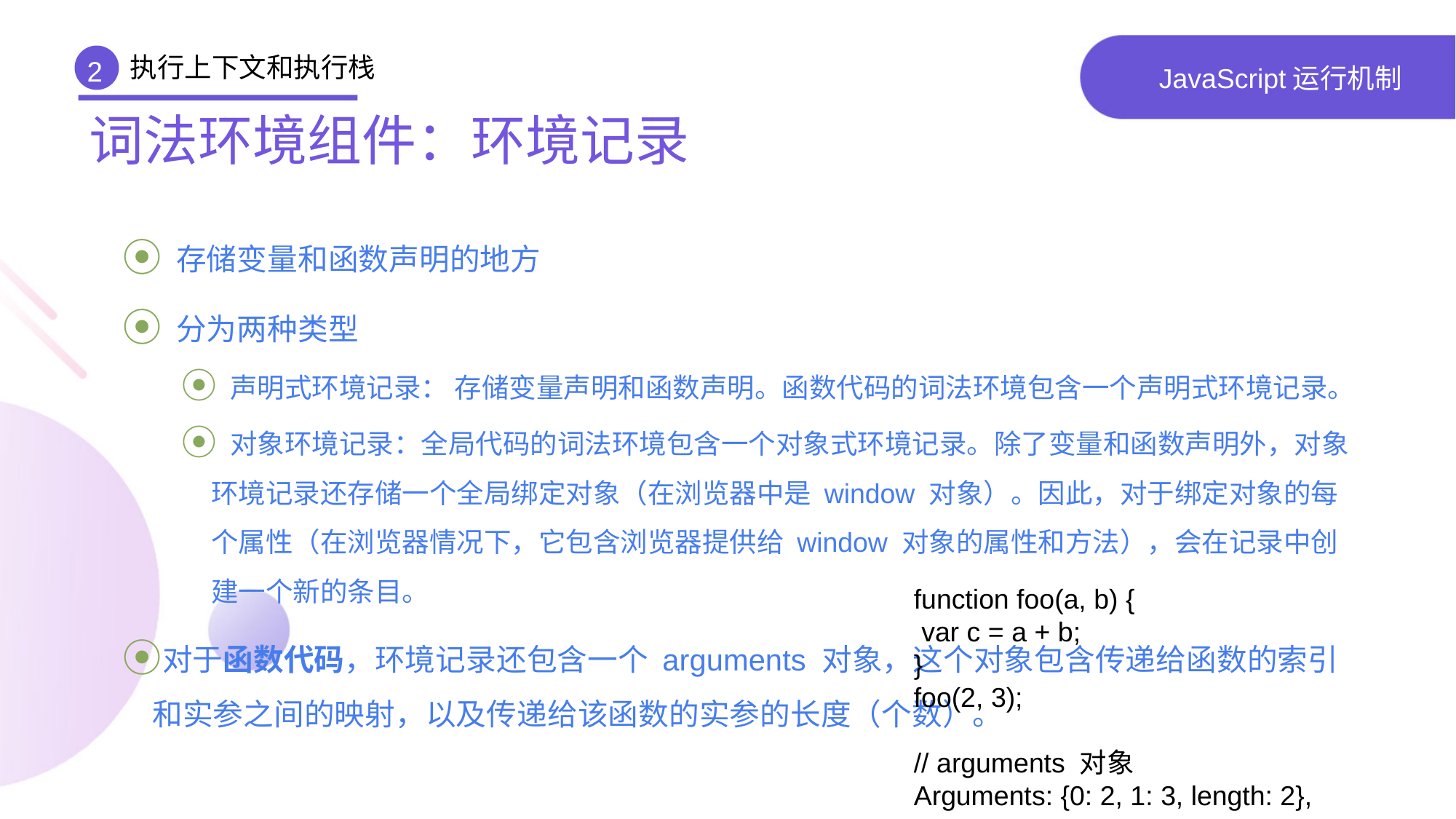

执行上下文和执行栈
2
# JavaScript运行机制
词法环境组件：环境记录
 存储变量和函数声明的地方
 分为两种类型
 声明式环境记录： 存储变量声明和函数声明。函数代码的词法环境包含一个声明式环境记录。
 对象环境记录：全局代码的词法环境包含一个对象式环境记录。除了变量和函数声明外，对象环境记录还存储一个全局绑定对象（在浏览器中是 window 对象）。因此，对于绑定对象的每个属性（在浏览器情况下，它包含浏览器提供给 window 对象的属性和方法），会在记录中创建一个新的条目。
对于函数代码，环境记录还包含一个 arguments 对象，这个对象包含传递给函数的索引和实参之间的映射，以及传递给该函数的实参的长度（个数）。
function foo(a, b) {
 var c = a + b;
}
foo(2, 3);

// arguments 对象
Arguments: {0: 2, 1: 3, length: 2},